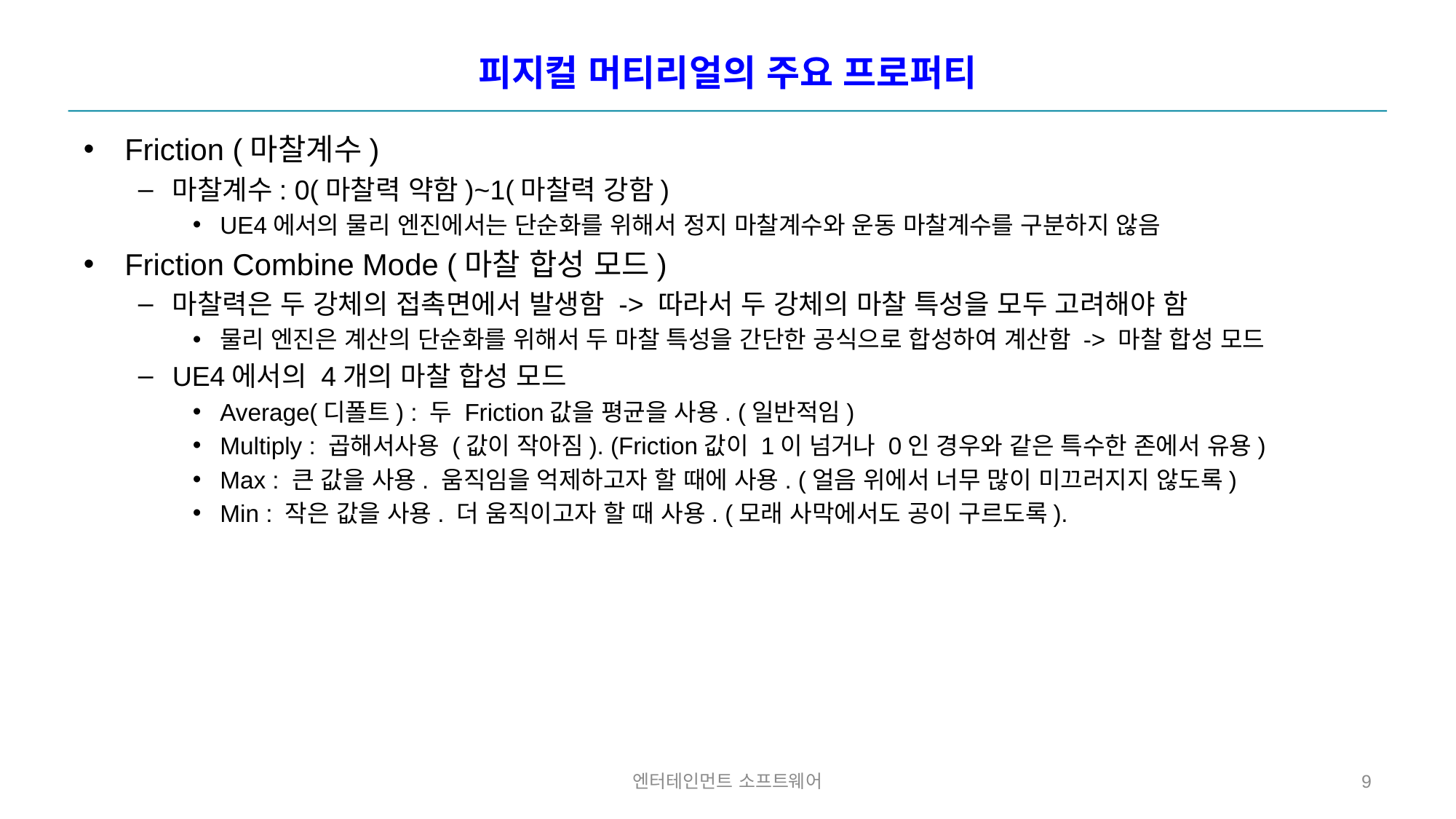

# 피지컬 머티리얼의 주요 프로퍼티
Friction (마찰계수)
마찰계수: 0(마찰력 약함)~1(마찰력 강함)
UE4에서의 물리 엔진에서는 단순화를 위해서 정지 마찰계수와 운동 마찰계수를 구분하지 않음
Friction Combine Mode (마찰 합성 모드)
마찰력은 두 강체의 접촉면에서 발생함 -> 따라서 두 강체의 마찰 특성을 모두 고려해야 함
물리 엔진은 계산의 단순화를 위해서 두 마찰 특성을 간단한 공식으로 합성하여 계산함 -> 마찰 합성 모드
UE4에서의 4개의 마찰 합성 모드
Average(디폴트) : 두 Friction값을 평균을 사용. (일반적임)
Multiply : 곱해서사용 (값이 작아짐). (Friction값이 1이 넘거나 0인 경우와 같은 특수한 존에서 유용)
Max : 큰 값을 사용. 움직임을 억제하고자 할 때에 사용. (얼음 위에서 너무 많이 미끄러지지 않도록)
Min : 작은 값을 사용. 더 움직이고자 할 때 사용. (모래 사막에서도 공이 구르도록).

엔터테인먼트 소프트웨어
9